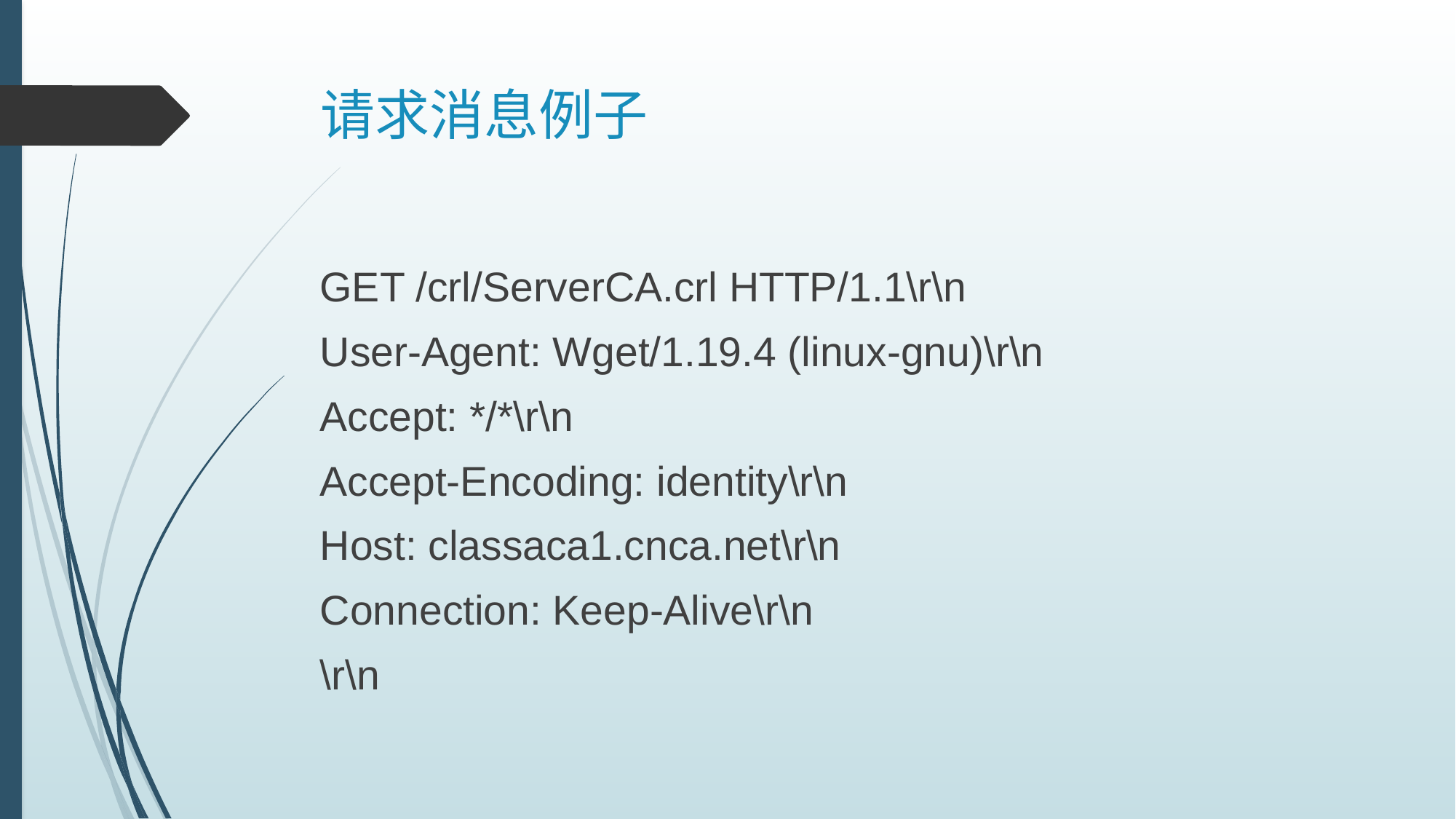

# 请求消息例子
GET /crl/ServerCA.crl HTTP/1.1\r\n
User-Agent: Wget/1.19.4 (linux-gnu)\r\n
Accept: */*\r\n
Accept-Encoding: identity\r\n
Host: classaca1.cnca.net\r\n
Connection: Keep-Alive\r\n
\r\n